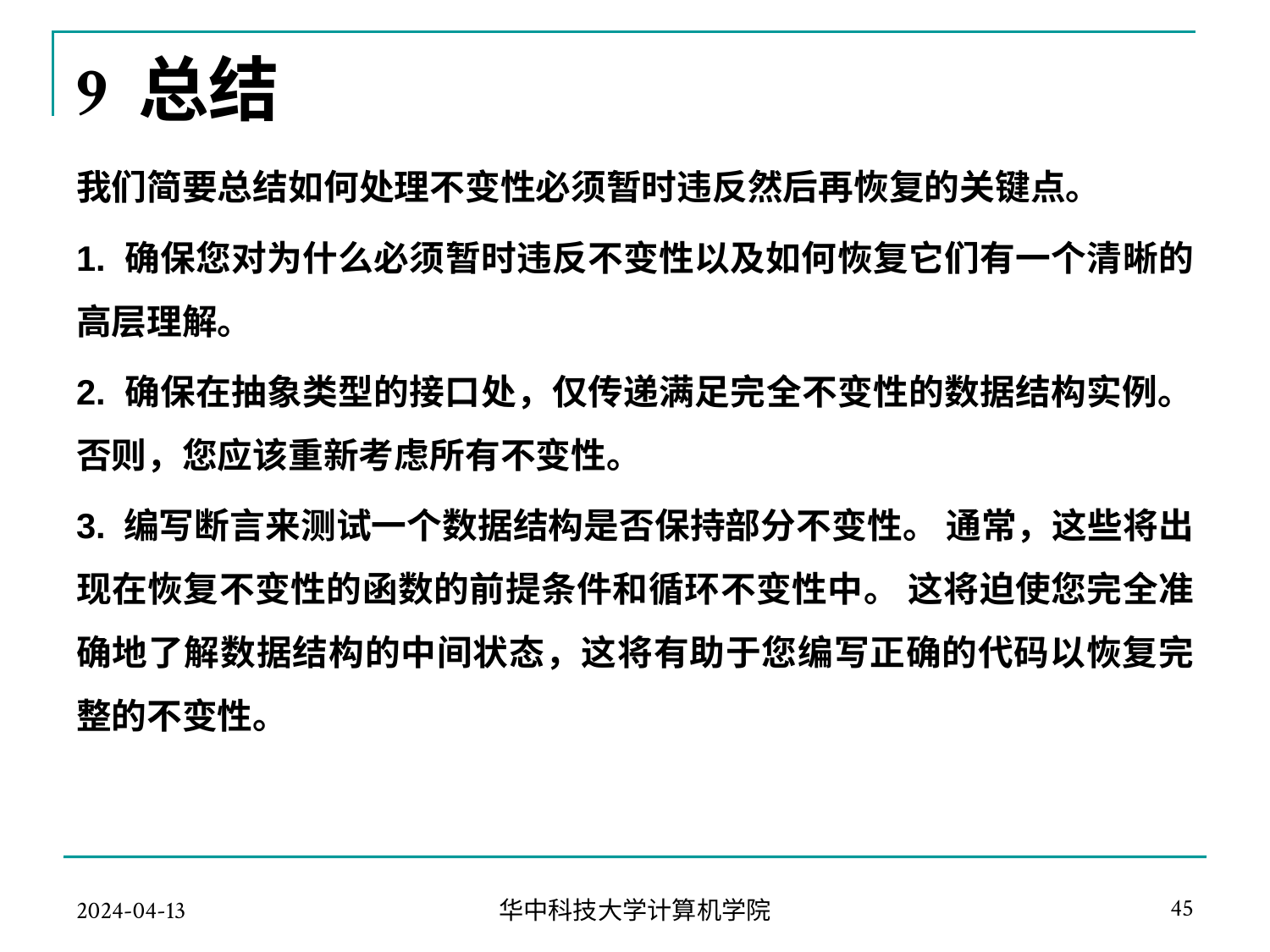

# 9 总结
我们简要总结如何处理不变性必须暂时违反然后再恢复的关键点。
1. 确保您对为什么必须暂时违反不变性以及如何恢复它们有一个清晰的高层理解。
2. 确保在抽象类型的接口处，仅传递满足完全不变性的数据结构实例。 否则，您应该重新考虑所有不变性。
3. 编写断言来测试一个数据结构是否保持部分不变性。 通常，这些将出现在恢复不变性的函数的前提条件和循环不变性中。 这将迫使您完全准确地了解数据结构的中间状态，这将有助于您编写正确的代码以恢复完整的不变性。
2024-04-13
45
华中科技大学计算机学院